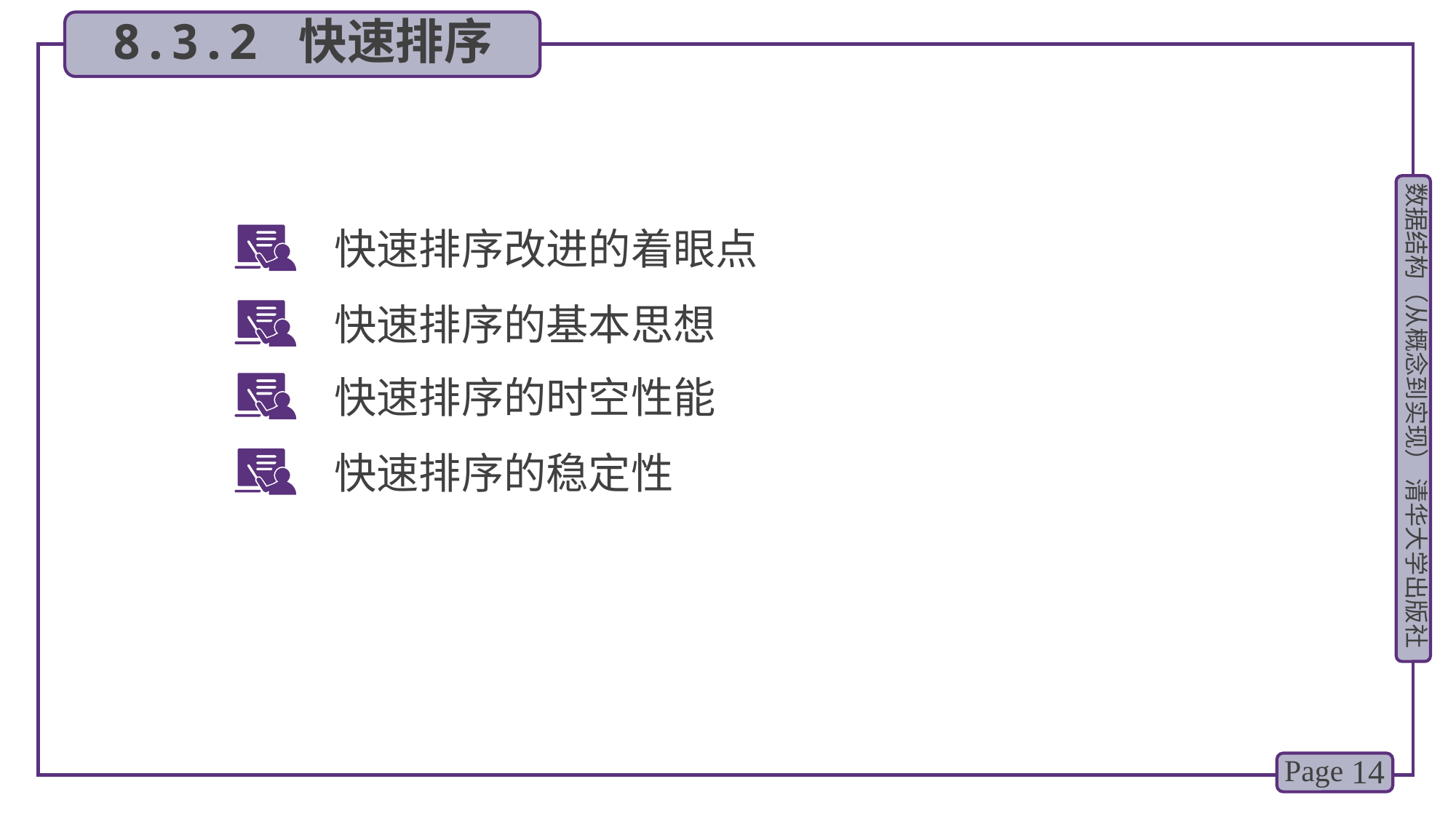

8.3.2 快速排序

快速排序改进的着眼点

快速排序的基本思想

快速排序的时空性能

快速排序的稳定性